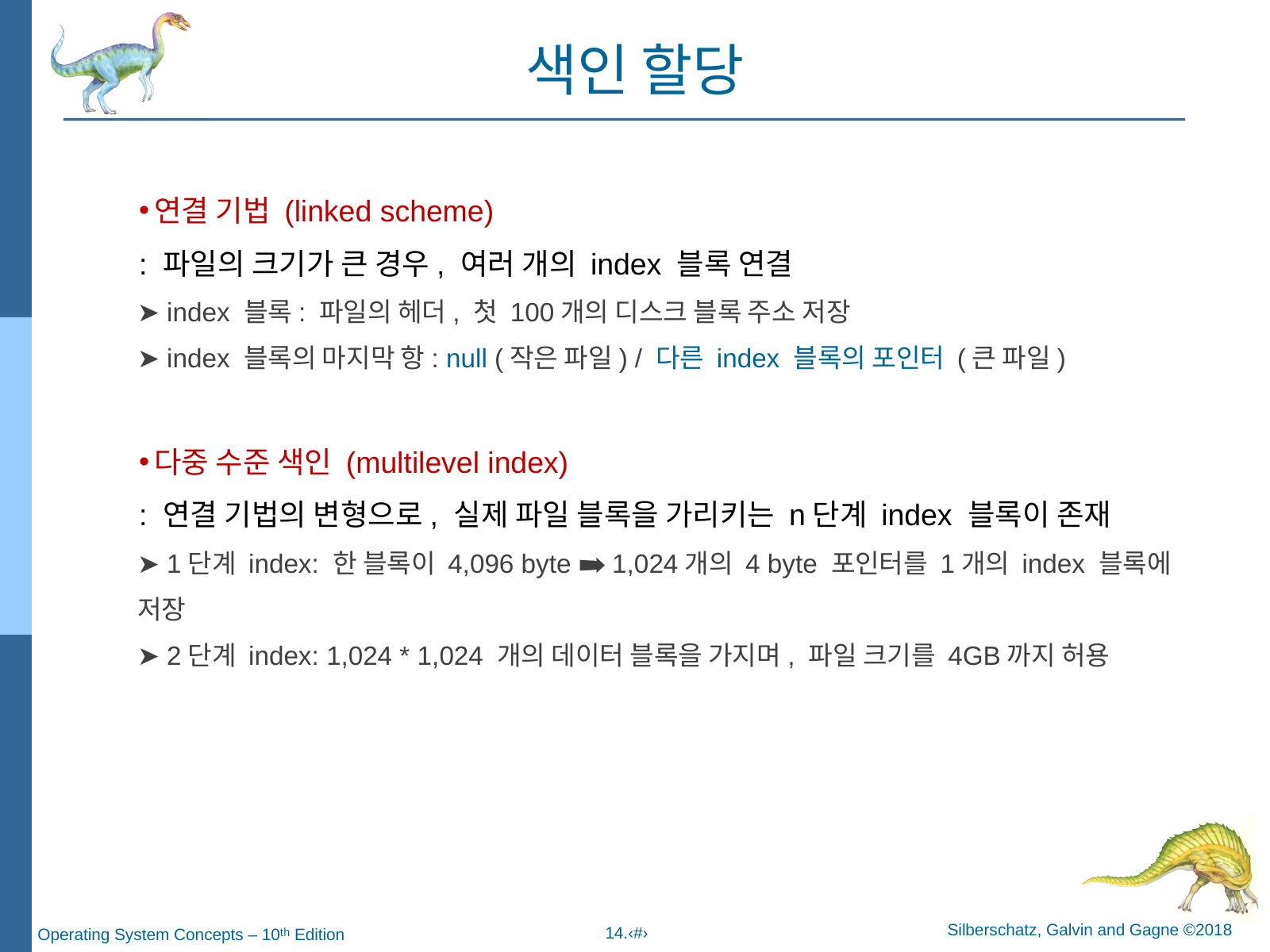

색인 할당

연결 기법 (linked scheme)
: 파일의 크기가 큰 경우, 여러 개의 index 블록 연결
➤ index 블록: 파일의 헤더, 첫 100개의 디스크 블록 주소 저장
➤ index 블록의 마지막 항: null (작은 파일) / 다른 index 블록의 포인터 (큰 파일)

다중 수준 색인 (multilevel index)
: 연결 기법의 변형으로, 실제 파일 블록을 가리키는 n단계 index 블록이 존재
➤ 1단계 index: 한 블록이 4,096 byte ➡︎ 1,024개의 4 byte 포인터를 1개의 index 블록에 저장
➤ 2단계 index: 1,024 * 1,024 개의 데이터 블록을 가지며, 파일 크기를 4GB까지 허용

Silberschatz, Galvin and Gagne ©2018
14.‹#›
Operating System Concepts – 10ᵗʰ Edition